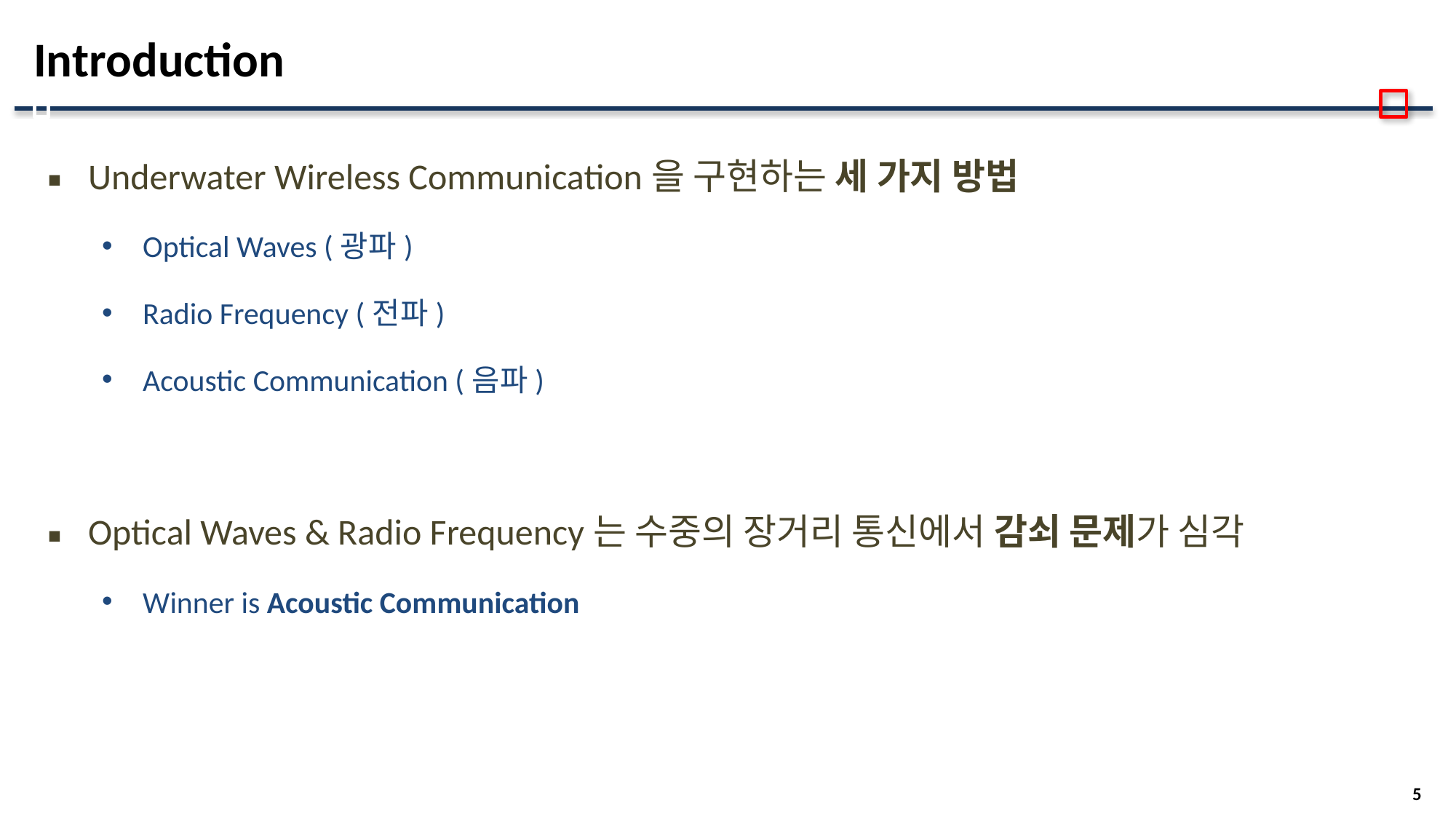

# Introduction
Underwater Wireless Communication을 구현하는 세 가지 방법
Optical Waves (광파)
Radio Frequency (전파)
Acoustic Communication (음파)

Optical Waves & Radio Frequency는 수중의 장거리 통신에서 감쇠 문제가 심각
Winner is Acoustic Communication

5